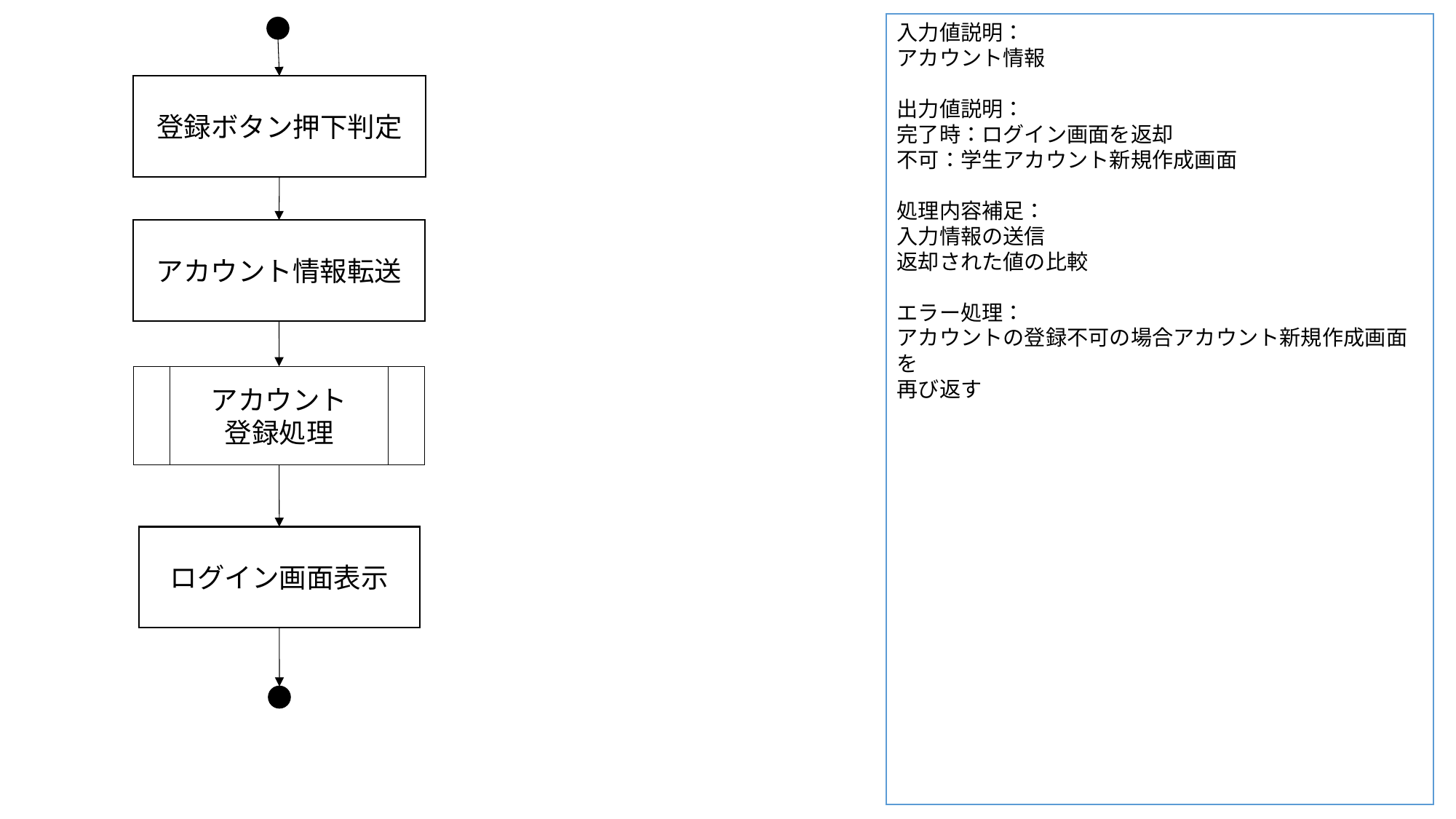

入力値説明：
アカウント情報

出力値説明：
完了時：ログイン画面を返却
不可：学生アカウント新規作成画面

処理内容補足：
入力情報の送信
返却された値の比較

エラー処理：
アカウントの登録不可の場合アカウント新規作成画面を
再び返す

登録ボタン押下判定
アカウント情報転送
アカウント
登録処理
ログイン画面表示